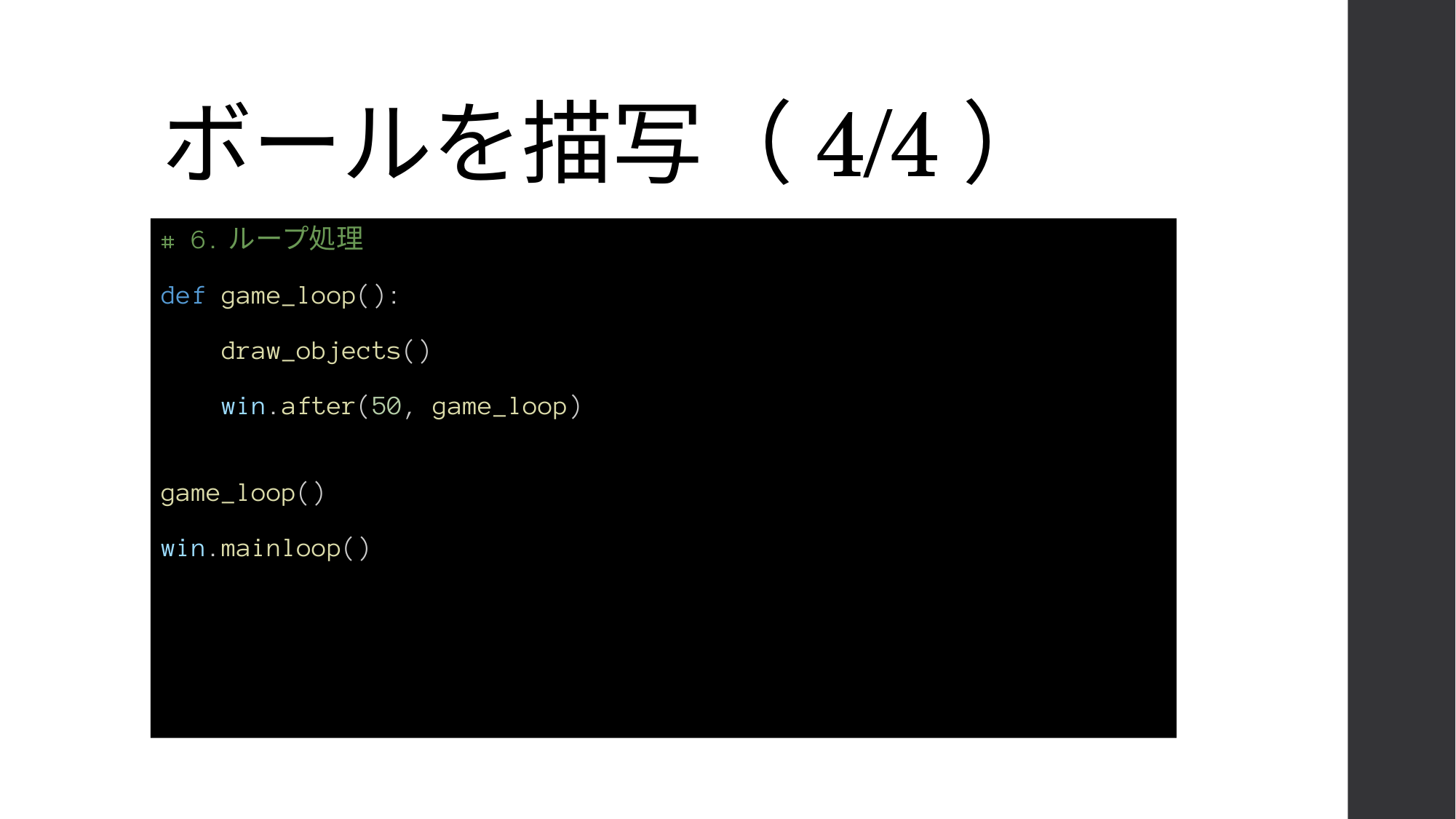

# ボールを描写（4/4）
# 6.ループ処理
def game_loop():
    draw_objects()
    win.after(50, game_loop)
game_loop()
win.mainloop()